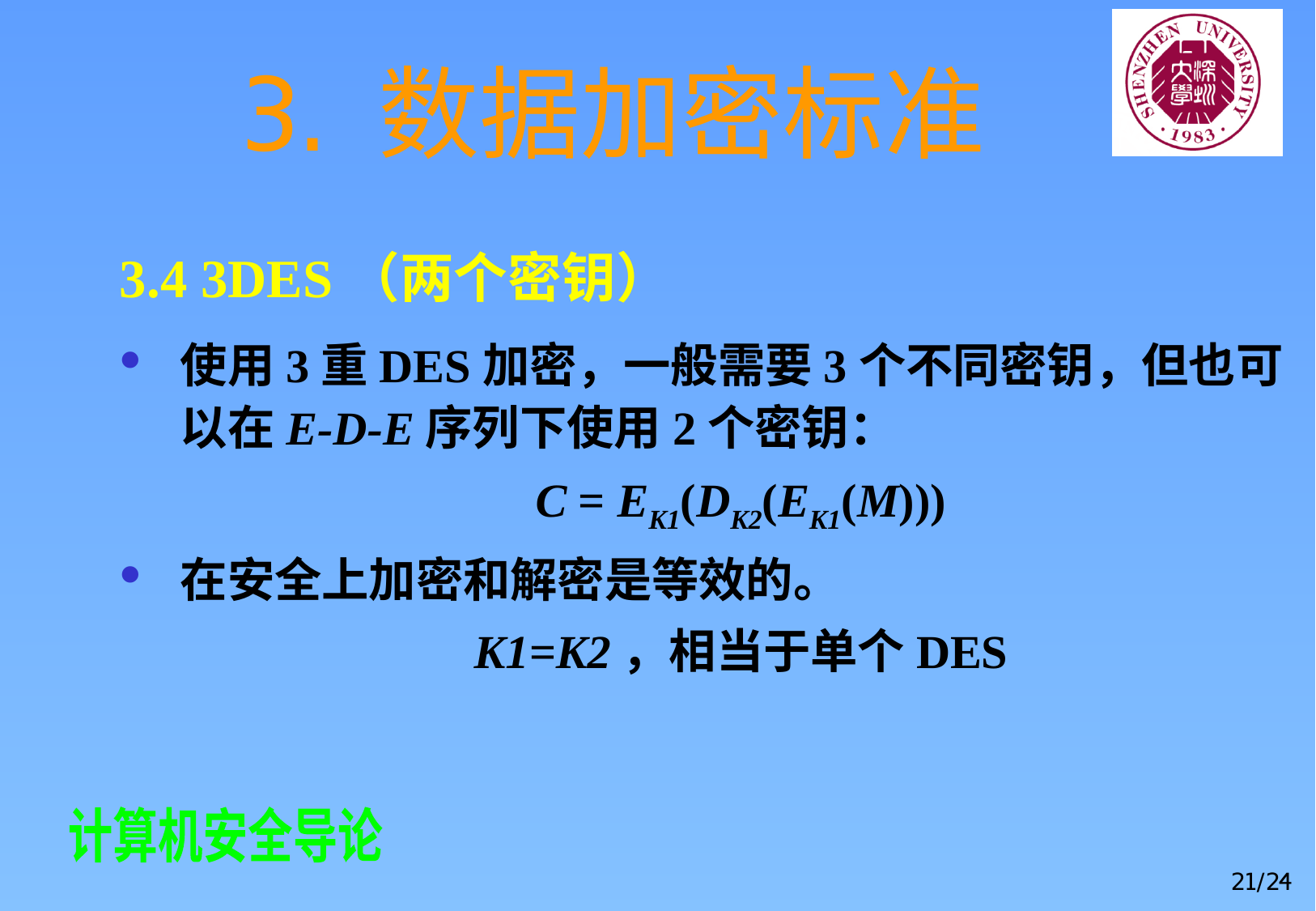

# 3. 数据加密标准
3.4 3DES（两个密钥）
使用3重DES加密，一般需要3个不同密钥，但也可以在E-D-E序列下使用2个密钥：
C = EK1(DK2(EK1(M)))
在安全上加密和解密是等效的。
K1=K2，相当于单个DES

21/24